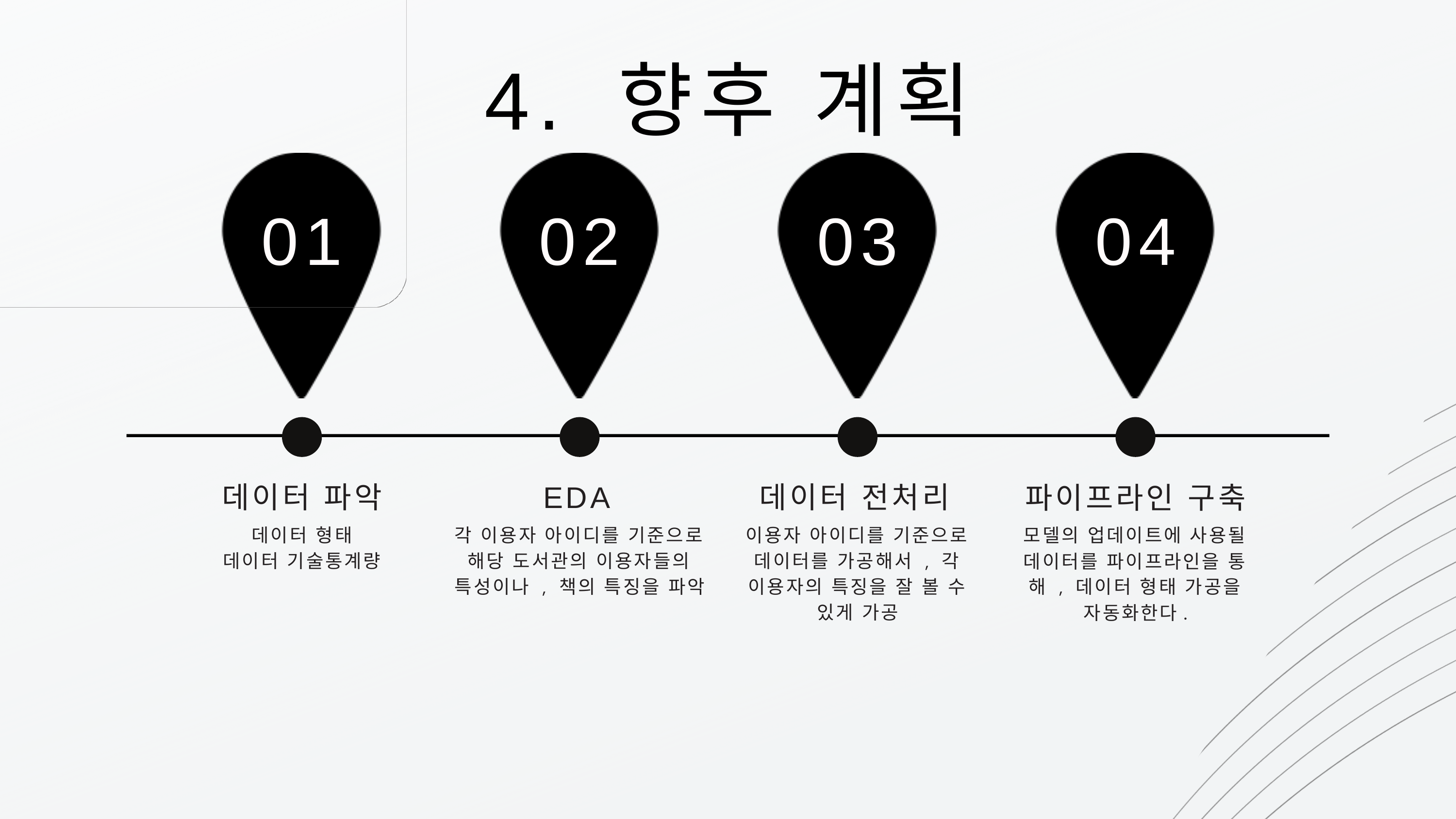

4. 향후 계획

01
02
03
04

데이터 파악
EDA
데이터 전처리
파이프라인 구축
데이터 형태
데이터 기술통계량

각 이용자 아이디를 기준으로 해당 도서관의 이용자들의 특성이나 , 책의 특징을 파악
이용자 아이디를 기준으로 데이터를 가공해서 , 각 이용자의 특징을 잘 볼 수 있게 가공
모델의 업데이트에 사용될 데이터를 파이프라인을 통해 , 데이터 형태 가공을 자동화한다.